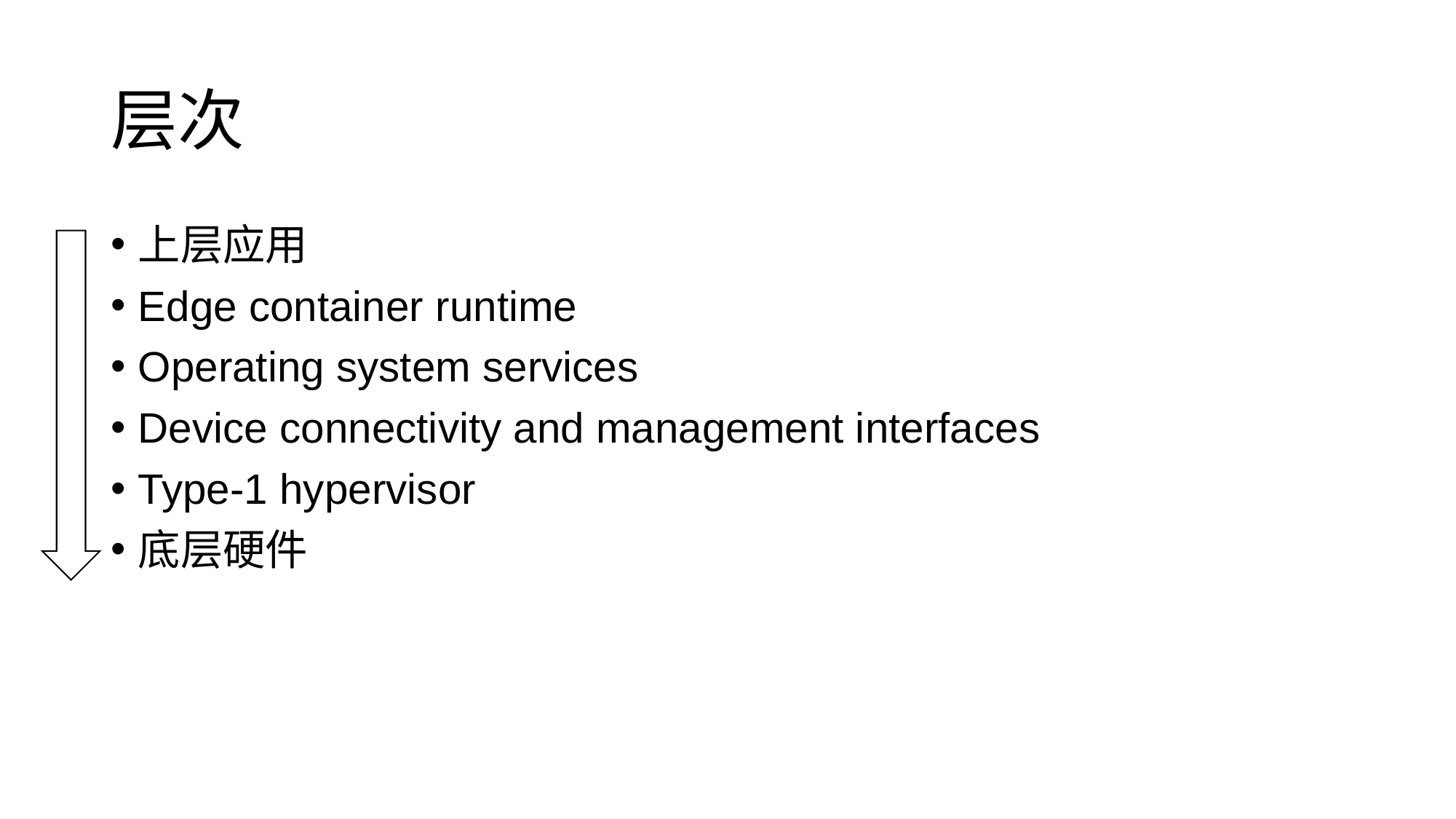

# 层次
上层应用
Edge container runtime
Operating system services
Device connectivity and management interfaces
Type-1 hypervisor
底层硬件